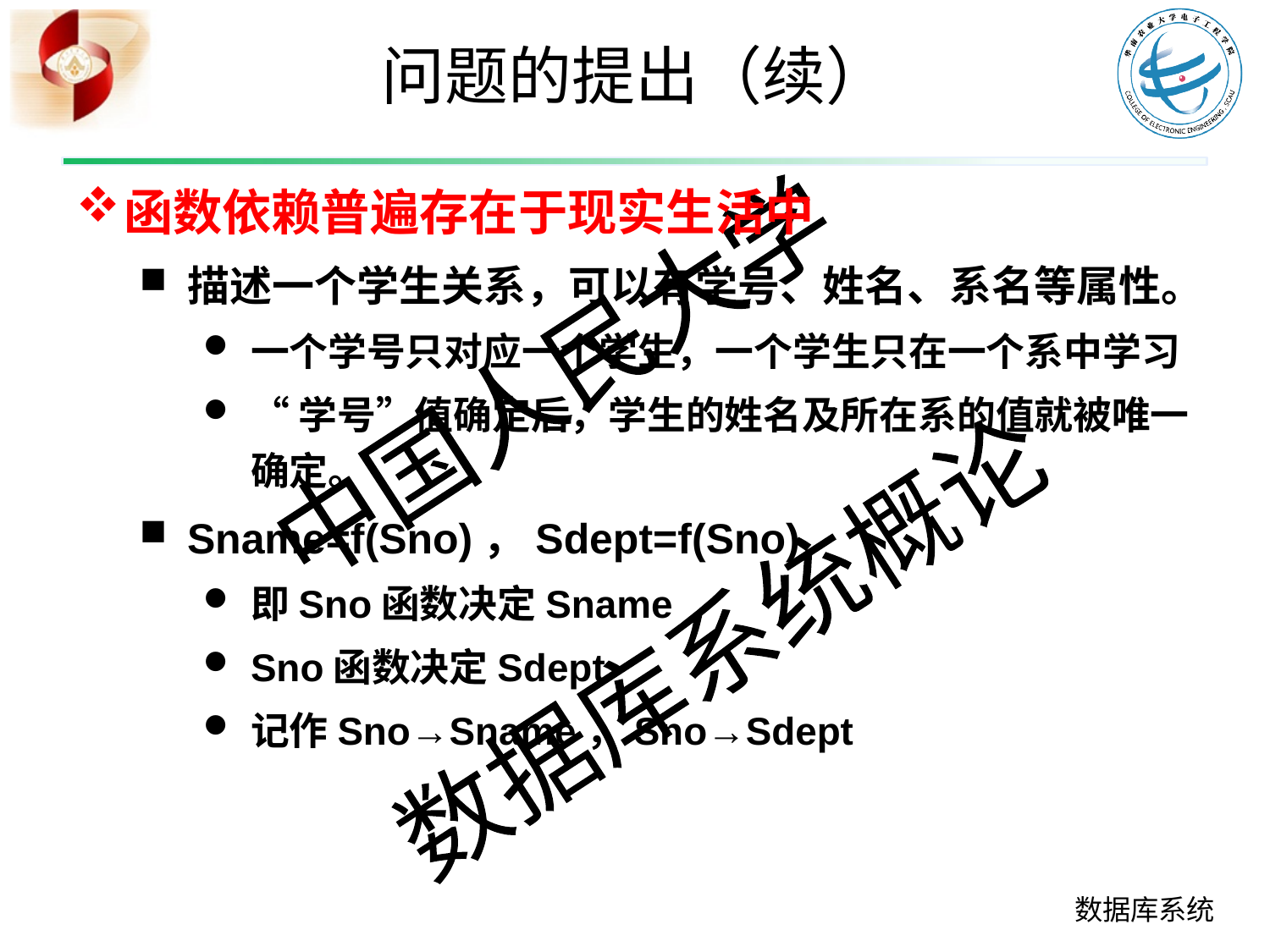

问题的提出（续）
函数依赖普遍存在于现实生活中
描述一个学生关系，可以有学号、姓名、系名等属性。
一个学号只对应一个学生，一个学生只在一个系中学习
“学号”值确定后，学生的姓名及所在系的值就被唯一确定。
Sname=f(Sno)，Sdept=f(Sno)
即Sno函数决定Sname
Sno函数决定Sdept
记作Sno→Sname，Sno→Sdept